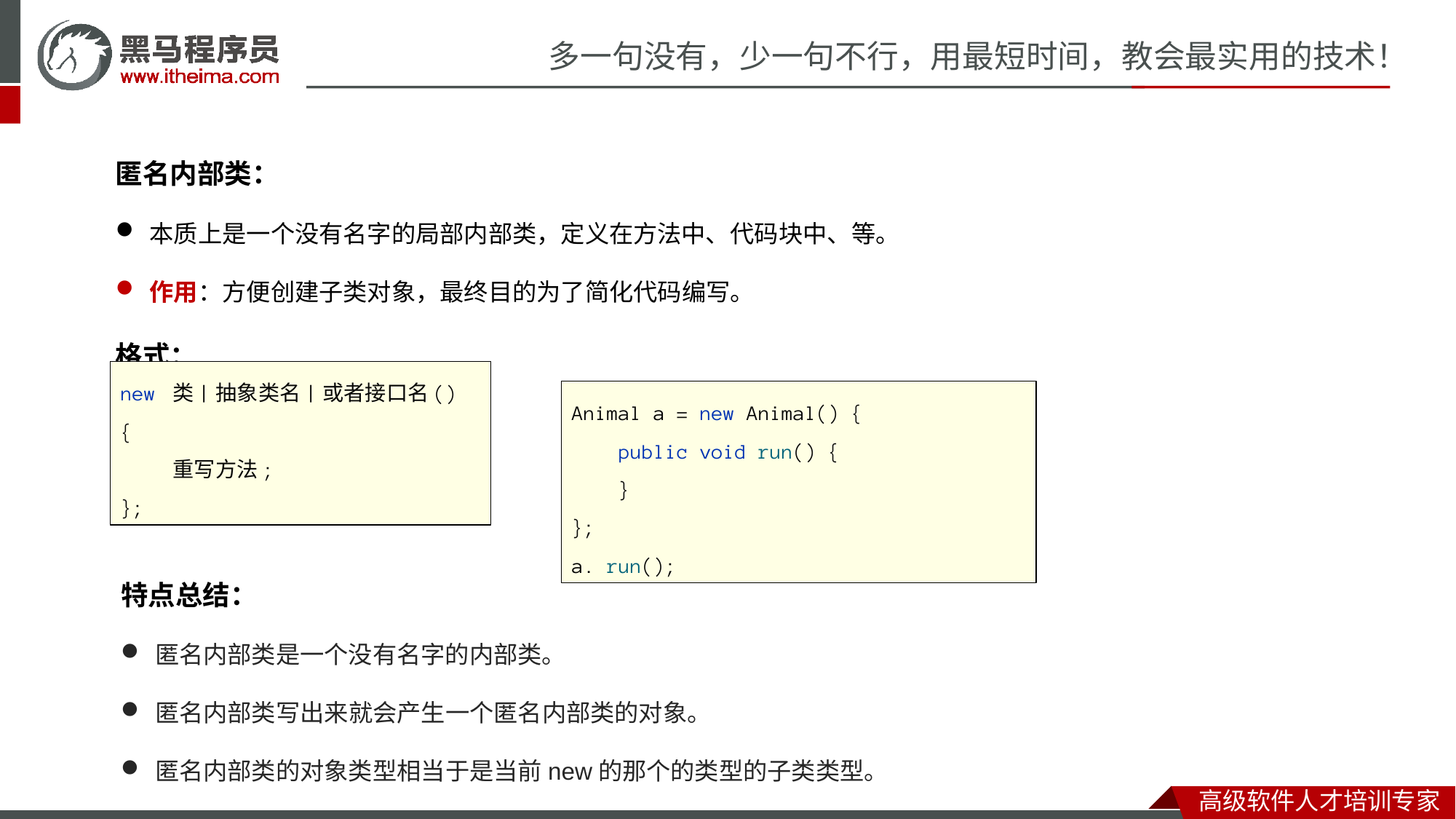

匿名内部类：
本质上是一个没有名字的局部内部类，定义在方法中、代码块中、等。
作用：方便创建子类对象，最终目的为了简化代码编写。
格式：

new 类|抽象类名|或者接口名() {
    重写方法;
};
Animal a = new Animal() {
    public void run() {
    }
};
a. run();
特点总结：
匿名内部类是一个没有名字的内部类。
匿名内部类写出来就会产生一个匿名内部类的对象。
匿名内部类的对象类型相当于是当前new的那个的类型的子类类型。